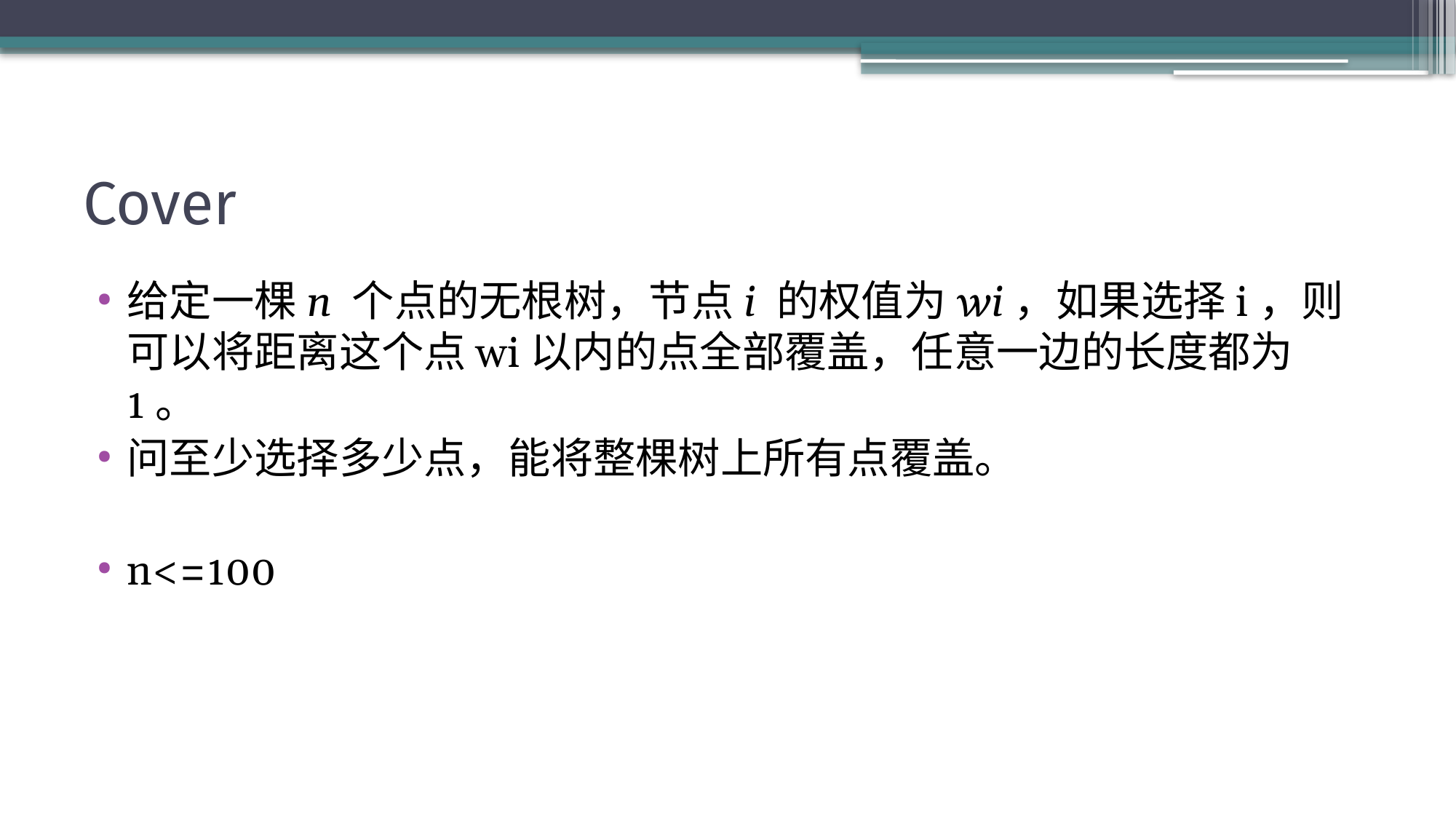

# Cover
给定一棵n 个点的无根树，节点i 的权值为wi，如果选择i，则可以将距离这个点wi以内的点全部覆盖，任意一边的长度都为1。
问至少选择多少点，能将整棵树上所有点覆盖。

n<=100
Ants